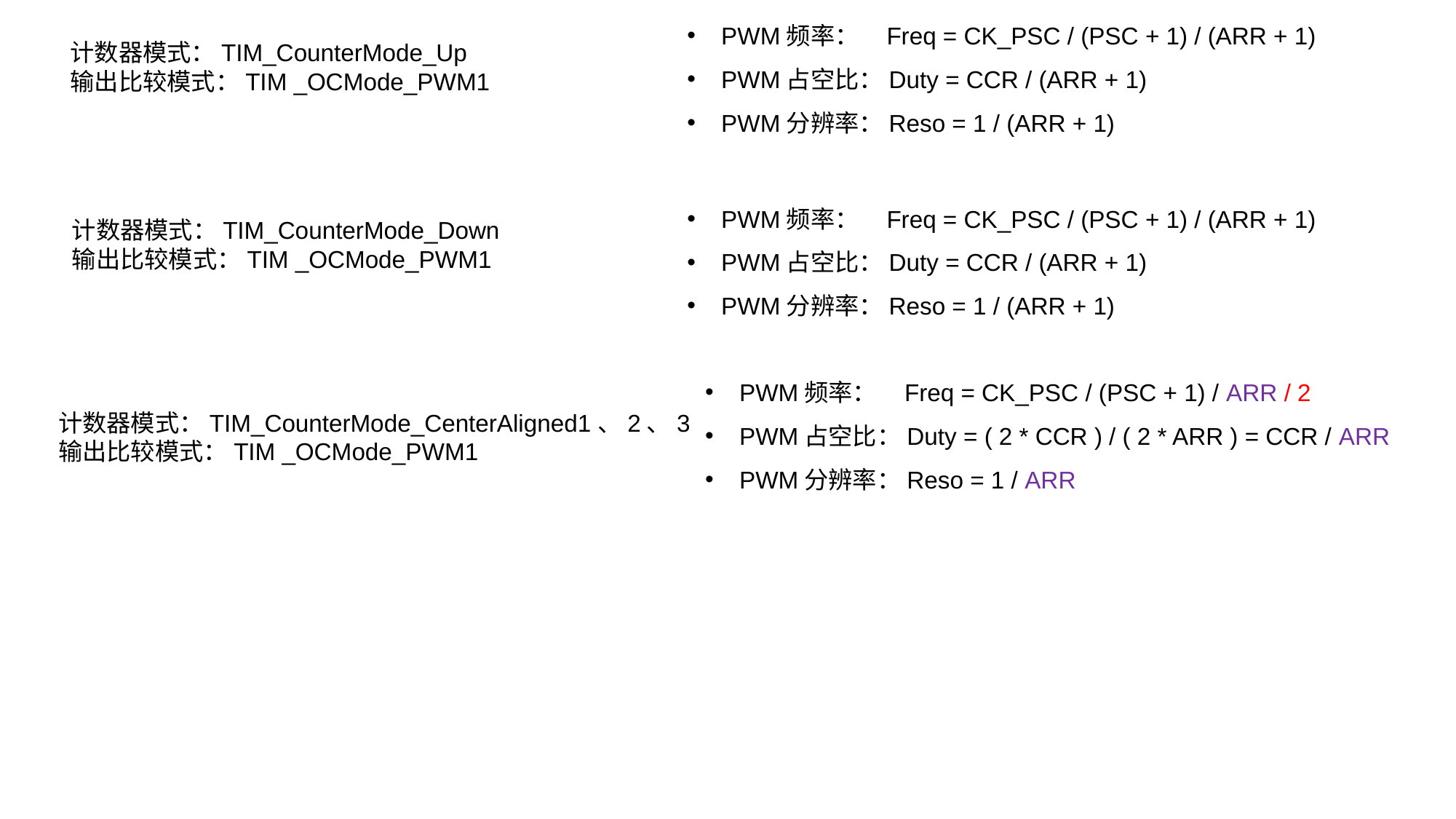

PWM频率：    Freq = CK_PSC / (PSC + 1) / (ARR + 1)
PWM占空比：Duty = CCR / (ARR + 1)
PWM分辨率：Reso = 1 / (ARR + 1)
计数器模式：TIM_CounterMode_Up
输出比较模式：TIM _OCMode_PWM1
PWM频率：    Freq = CK_PSC / (PSC + 1) / (ARR + 1)
PWM占空比：Duty = CCR / (ARR + 1)
PWM分辨率：Reso = 1 / (ARR + 1)
计数器模式：TIM_CounterMode_Down
输出比较模式：TIM _OCMode_PWM1
PWM频率：    Freq = CK_PSC / (PSC + 1) / ARR / 2
PWM占空比：Duty = ( 2 * CCR ) / ( 2 * ARR ) = CCR / ARR
PWM分辨率：Reso = 1 / ARR
计数器模式：TIM_CounterMode_CenterAligned1、2、3
输出比较模式：TIM _OCMode_PWM1